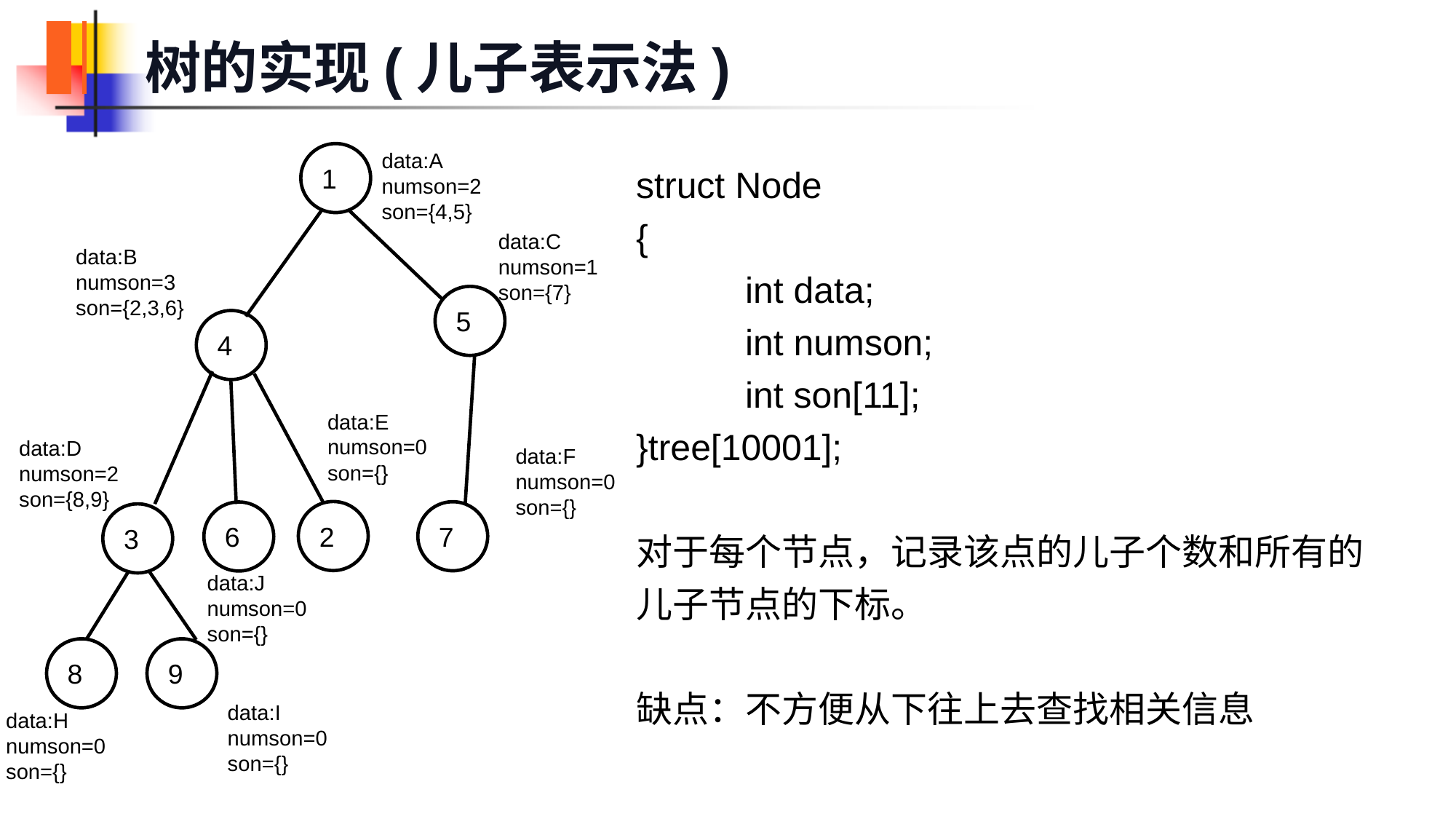

树的实现(儿子表示法)

data:A
numson=2
son={4,5}
1

5
4

2
7
3

6

struct Node
{
	int data;
	int numson;
	int son[11];
}tree[10001];

对于每个节点，记录该点的儿子个数和所有的
儿子节点的下标。

缺点：不方便从下往上去查找相关信息
data:C
numson=1
son={7}
data:B
numson=3
son={2,3,6}
data:E
numson=0
son={}

data:D
numson=2
son={8,9}
data:F
numson=0
son={}
data:J
numson=0
son={}
8
9
data:I
numson=0
son={}
data:H
numson=0
son={}